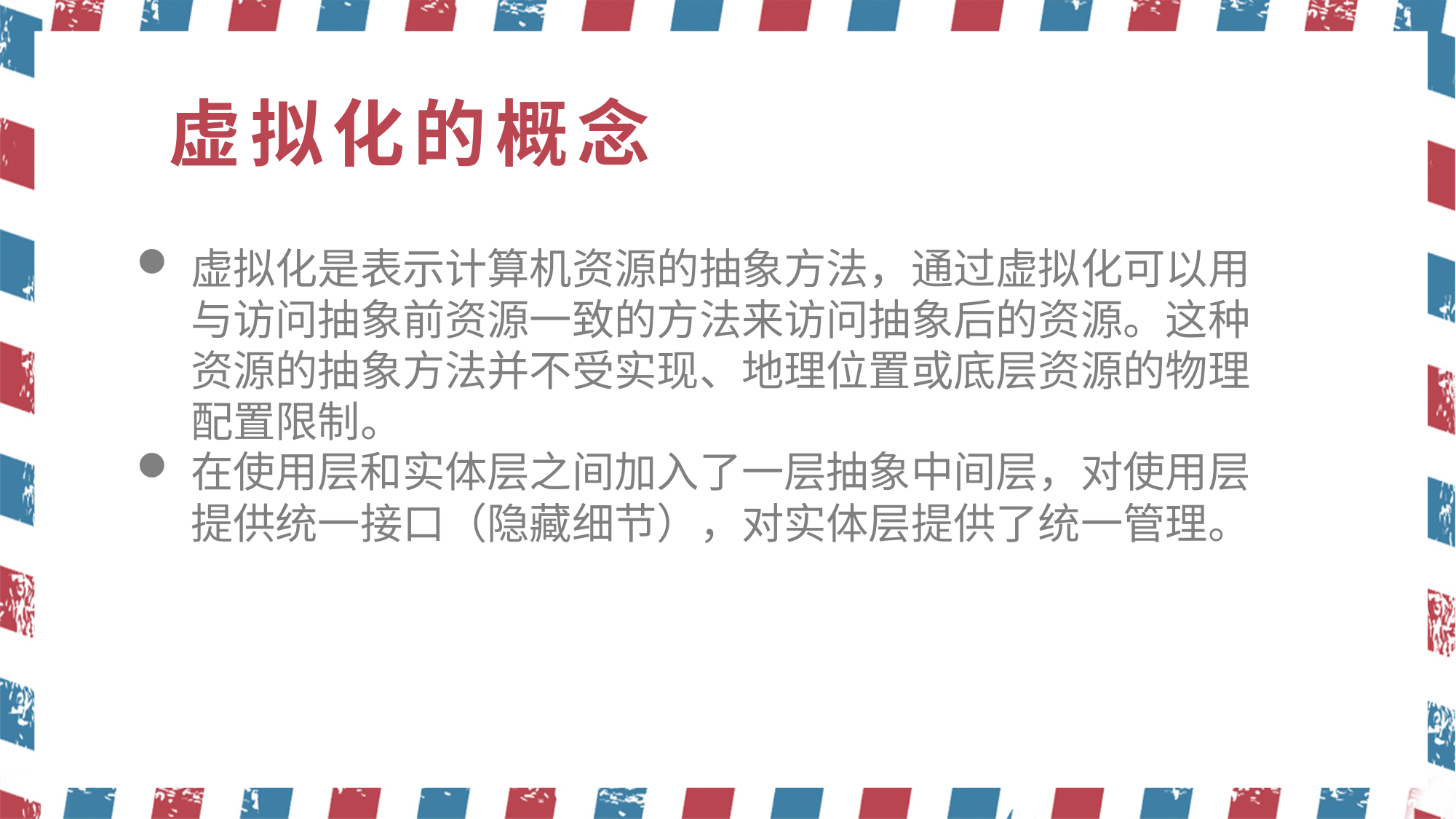

虚拟化的概念
虚拟化是表示计算机资源的抽象方法，通过虚拟化可以用与访问抽象前资源一致的方法来访问抽象后的资源。这种资源的抽象方法并不受实现、地理位置或底层资源的物理配置限制。
在使用层和实体层之间加入了一层抽象中间层，对使用层提供统一接口（隐藏细节），对实体层提供了统一管理。